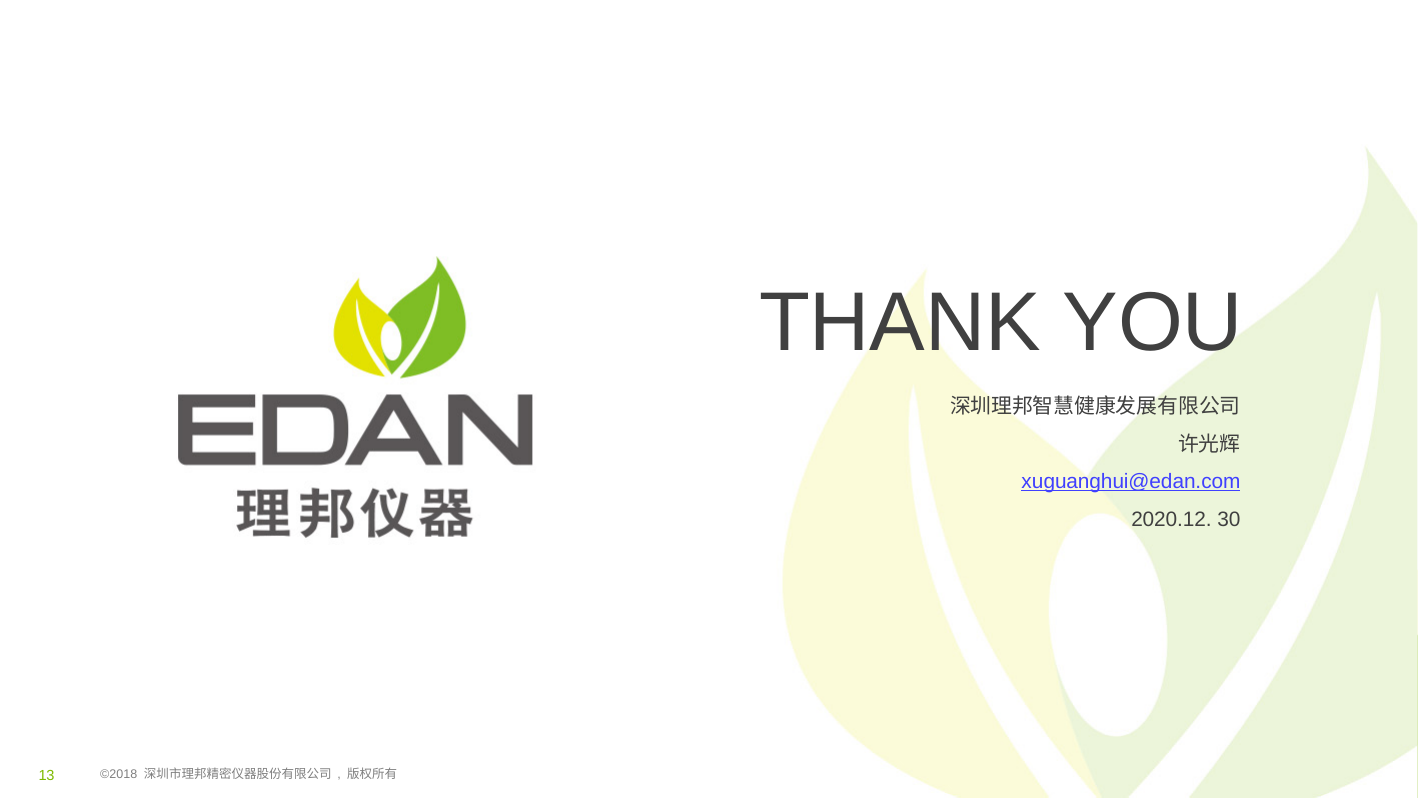

深圳理邦智慧健康发展有限公司
许光辉
xuguanghui@edan.com
2020.12. 30
Click to edit Master text style